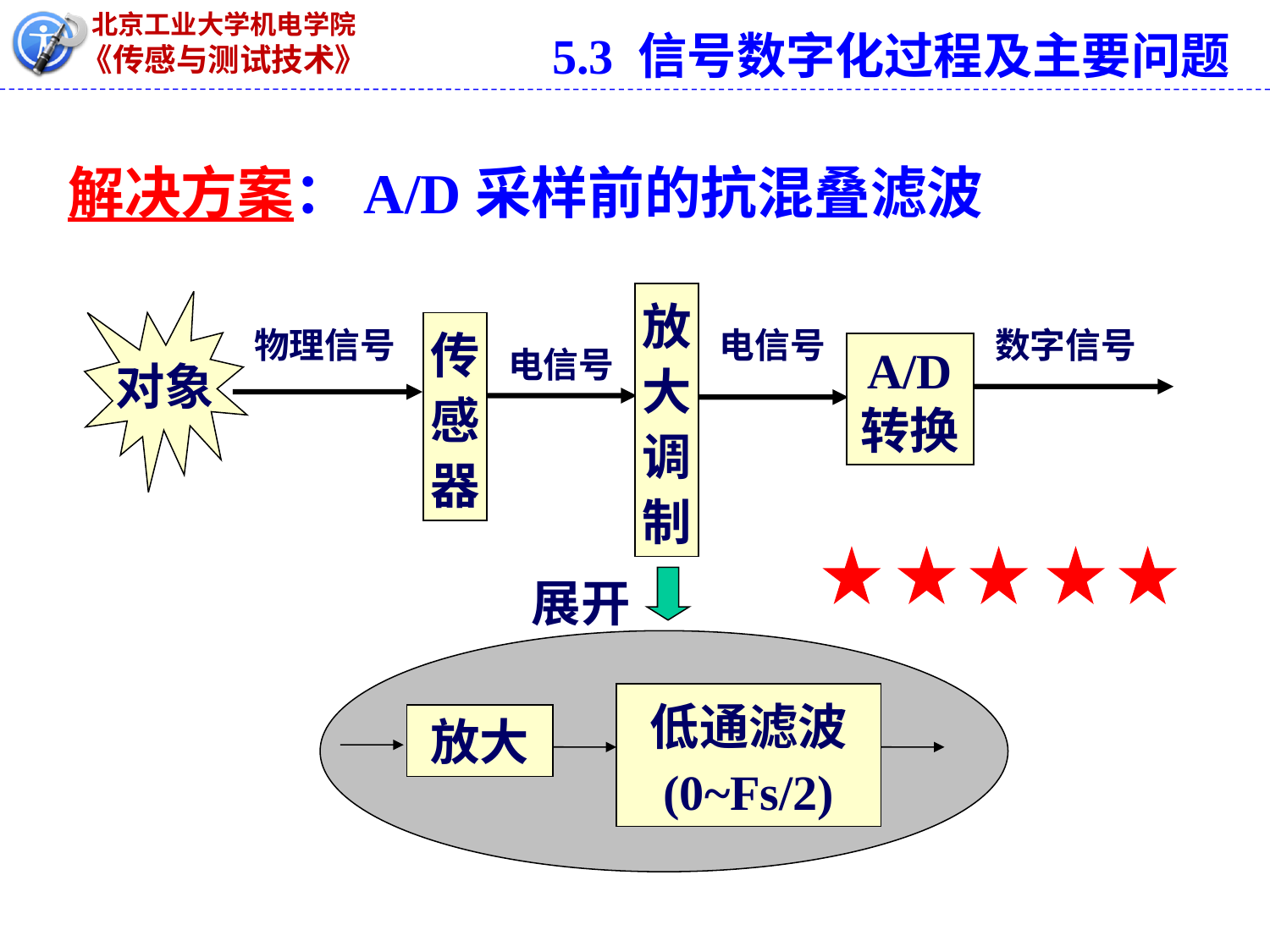

5.3 信号数字化过程及主要问题
解决方案：A/D采样前的抗混叠滤波
放大调制
电信号

对象
物理信号

传感器
电信号

数字信号
A/D
转换

展开

低通滤波
(0~Fs/2)
放大